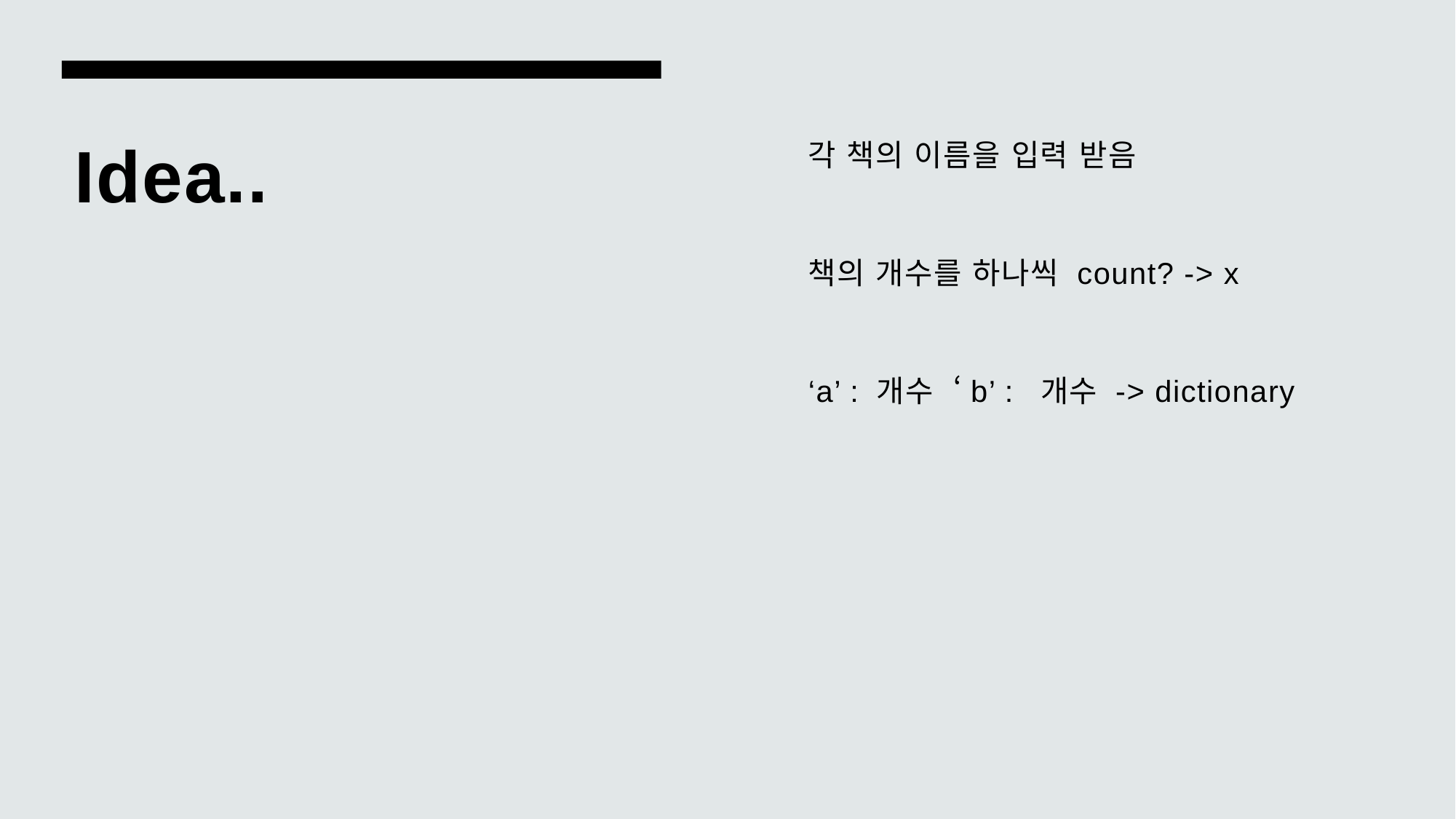

각 책의 이름을 입력 받음

책의 개수를 하나씩 count? -> x

‘a’ : 개수  ‘b’ :  개수 -> dictionary
# Idea..